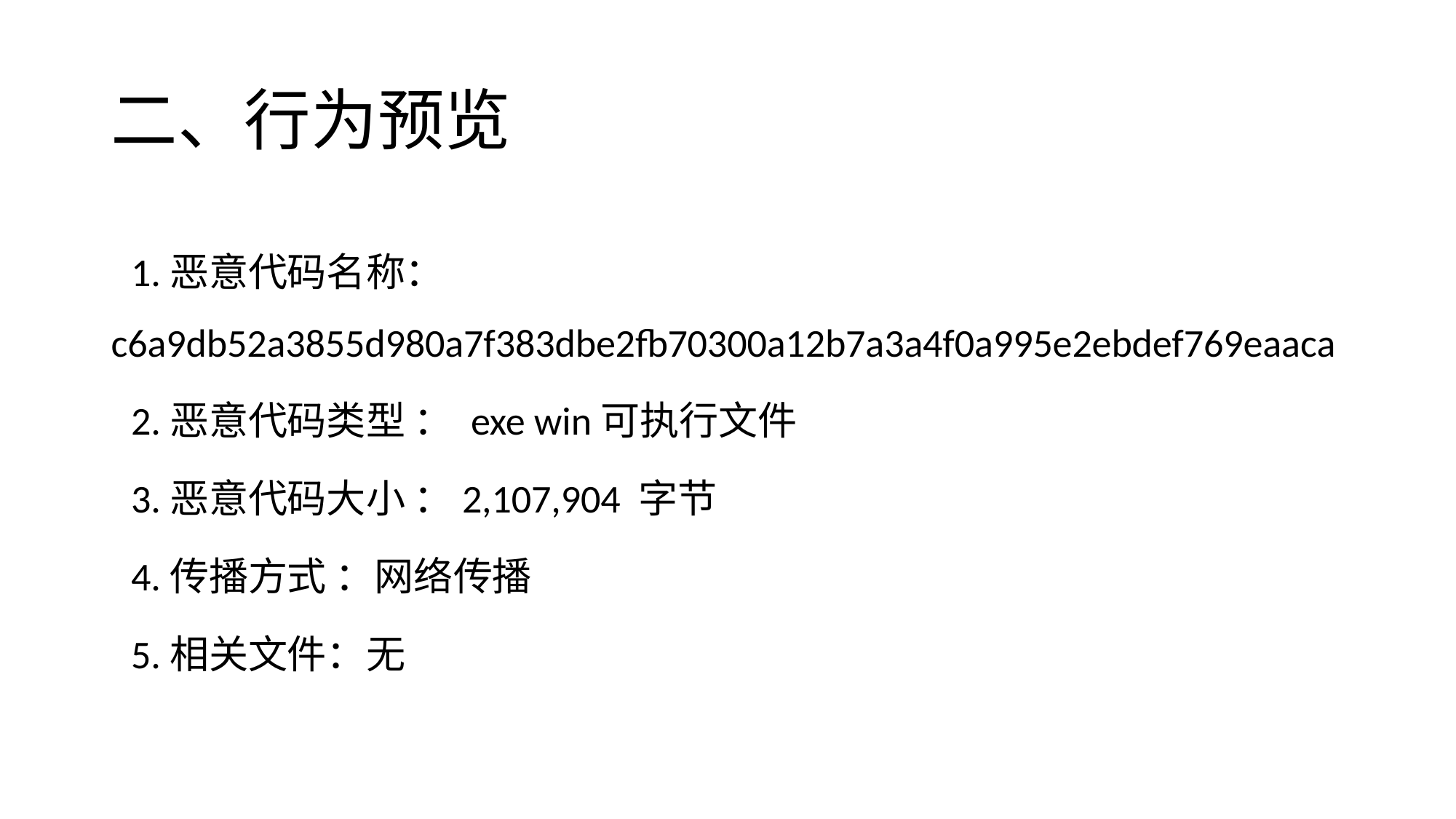

# 二、行为预览
1.恶意代码名称：  c6a9db52a3855d980a7f383dbe2fb70300a12b7a3a4f0a995e2ebdef769eaaca
2.恶意代码类型 ： exe win可执行文件
3.恶意代码大小 ：2,107,904 字节
4.传播方式 ：网络传播
5.相关文件：无